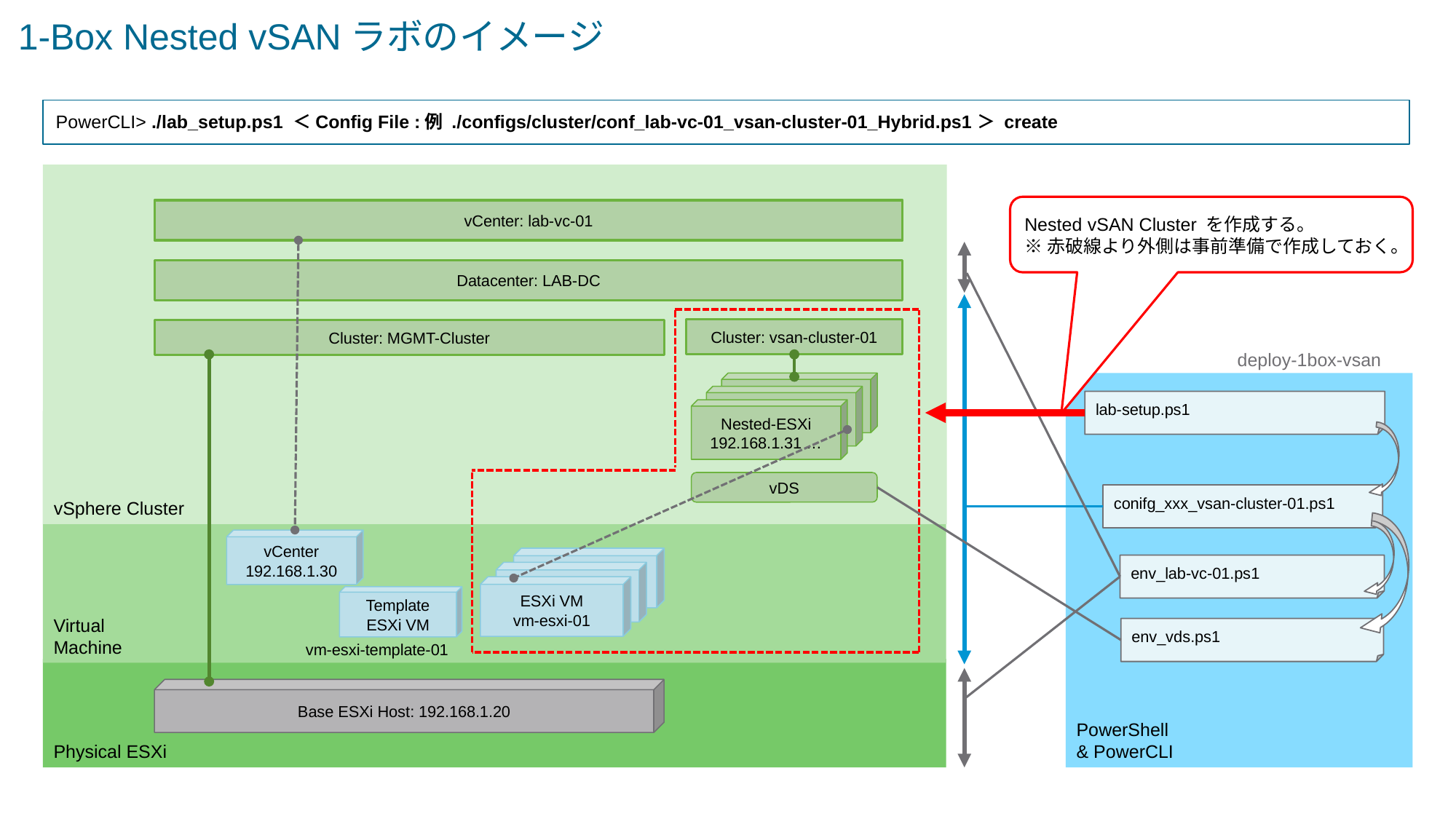

# 1-Box Nested vSANラボのイメージ
PowerCLI> ./lab_setup.ps1 ＜Config File :例 ./configs/cluster/conf_lab-vc-01_vsan-cluster-01_Hybrid.ps1＞ create
vSphere Cluster
Nested vSAN Cluster を作成する。
※赤破線より外側は事前準備で作成しておく。
vCenter: lab-vc-01
Datacenter: LAB-DC
Cluster: vsan-cluster-01
Cluster: MGMT-Cluster
deploy-1box-vsan
PowerShell
& PowerCLI
Nest-ESXi
～.31
Nest-ESXi
～.31
lab-setup.ps1
Nested-ESXi
192.168.1.31 …
Virtual
Machine

vDS
conifg_xxx_vsan-cluster-01.ps1

vCenter
192.168.1.30

env_lab-vc-01.ps1
ESXi VM
vm-esxi-01
ESXi VM
vm-esxi-01
Template
ESXi VM
env_vds.ps1
vm-esxi-template-01
Physical ESXi
Base ESXi Host: 192.168.1.20